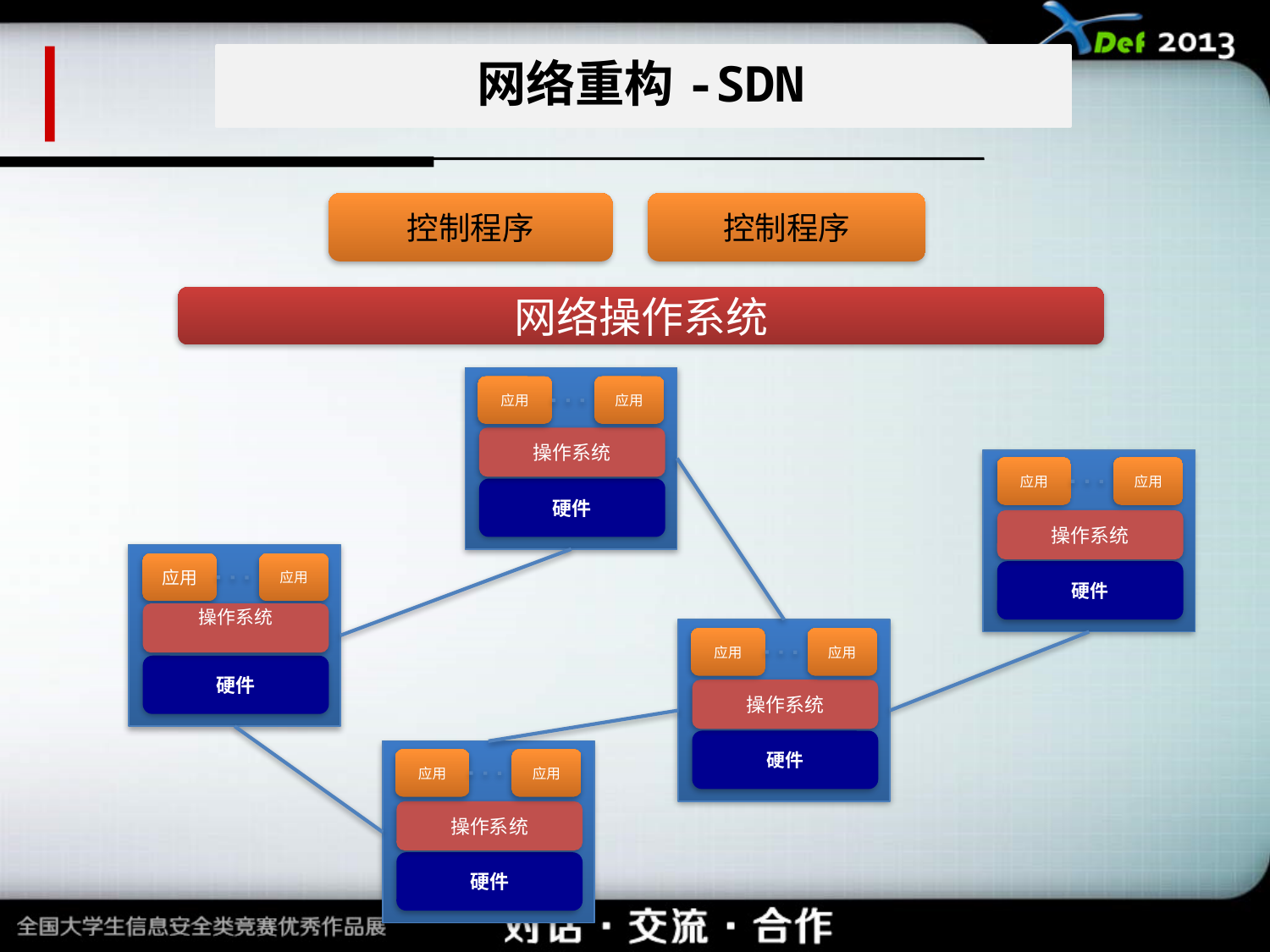

网络重构-SDN
控制程序
控制程序
网络操作系统

应用
应用
操作系统

应用
应用
硬件
操作系统

应用
应用
硬件
操作系统

应用
应用
硬件
操作系统
硬件

应用
应用
操作系统
硬件